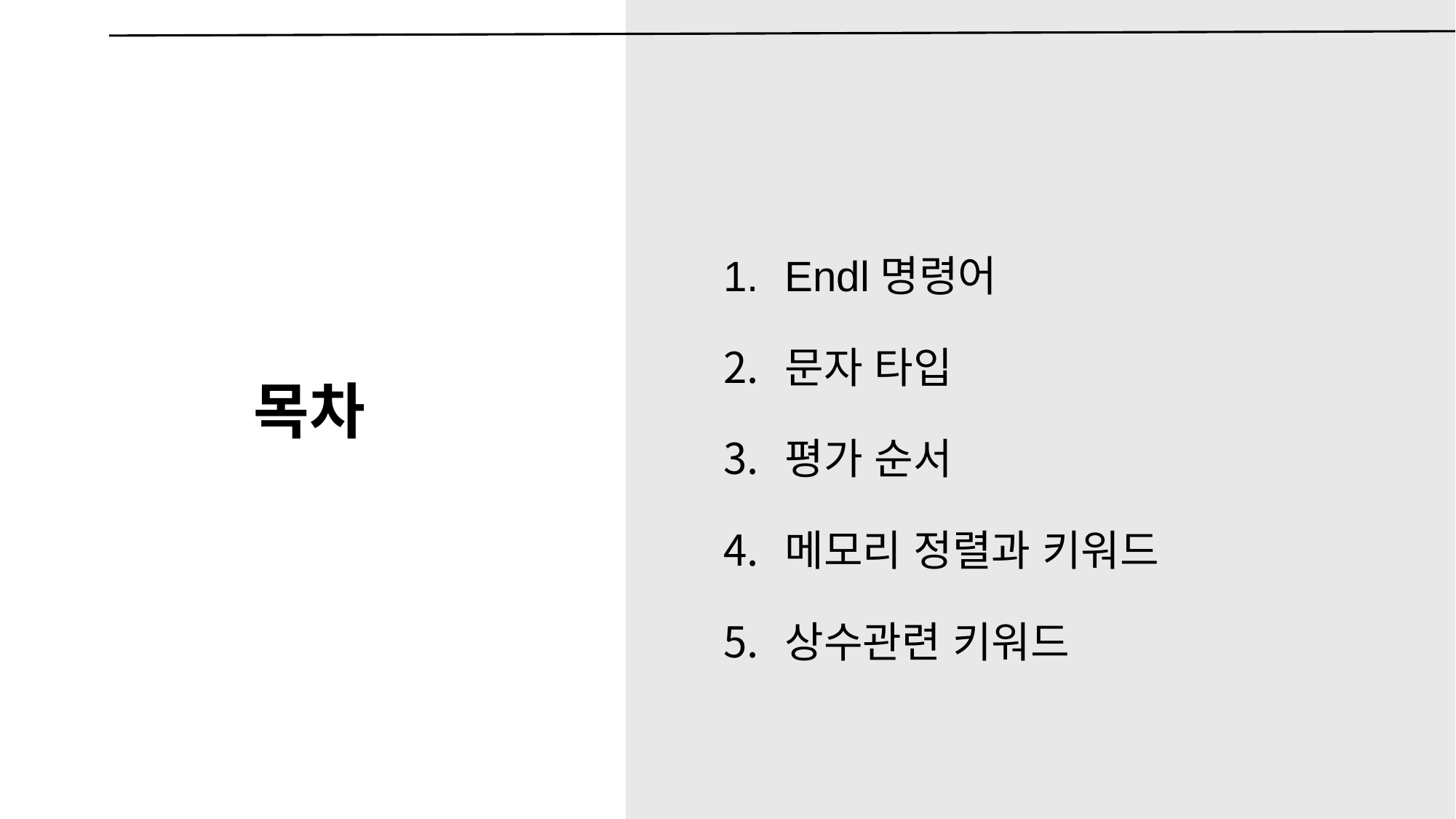

Endl명령어
문자 타입
평가 순서
메모리 정렬과 키워드
상수관련 키워드
목차